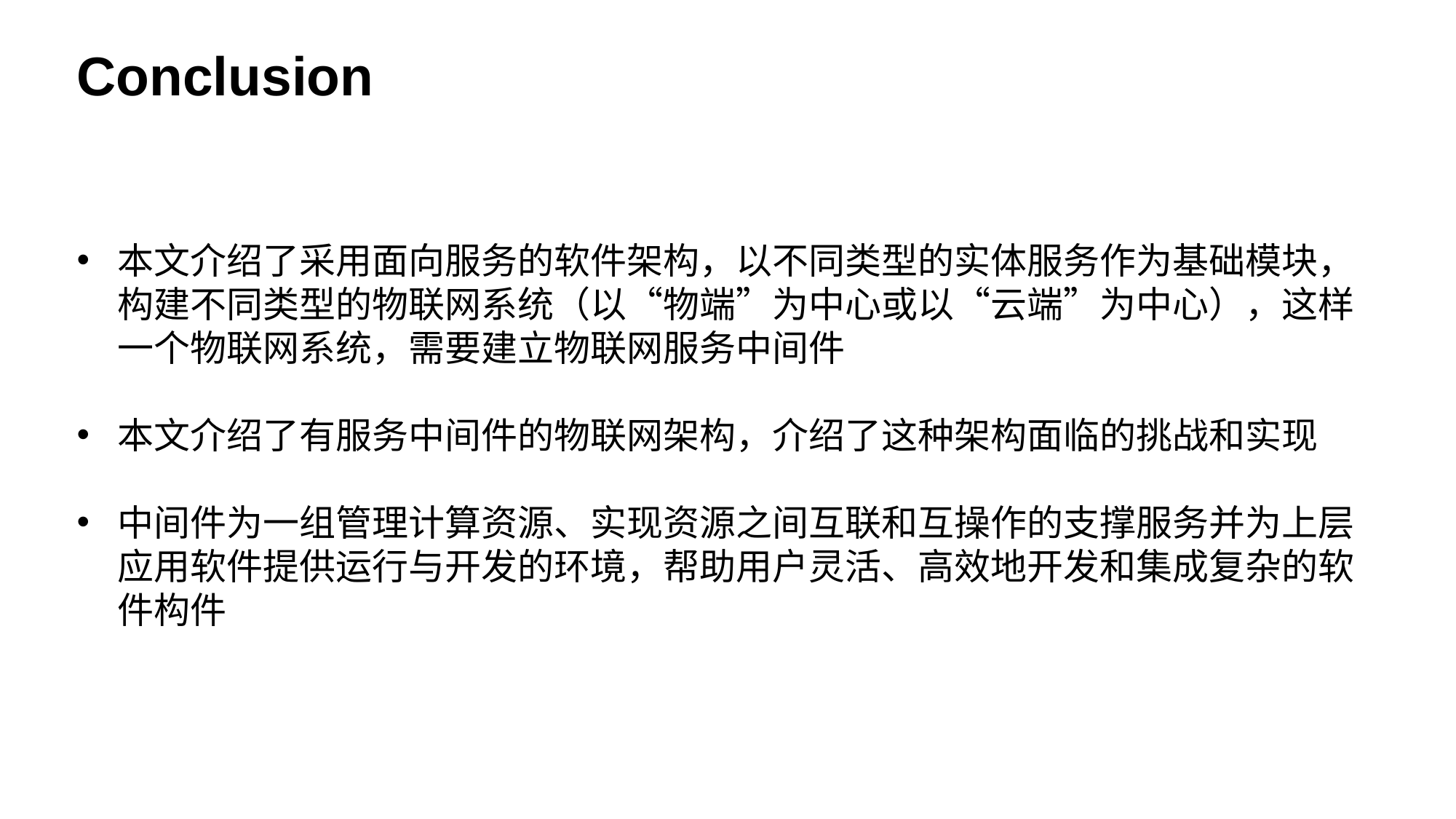

Conclusion

本文介绍了采用面向服务的软件架构，以不同类型的实体服务作为基础模块，构建不同类型的物联网系统（以“物端”为中心或以“云端”为中心），这样一个物联网系统，需要建立物联网服务中间件

本文介绍了有服务中间件的物联网架构，介绍了这种架构面临的挑战和实现

中间件为一组管理计算资源、实现资源之间互联和互操作的支撑服务并为上层应用软件提供运行与开发的环境，帮助用户灵活、高效地开发和集成复杂的软件构件